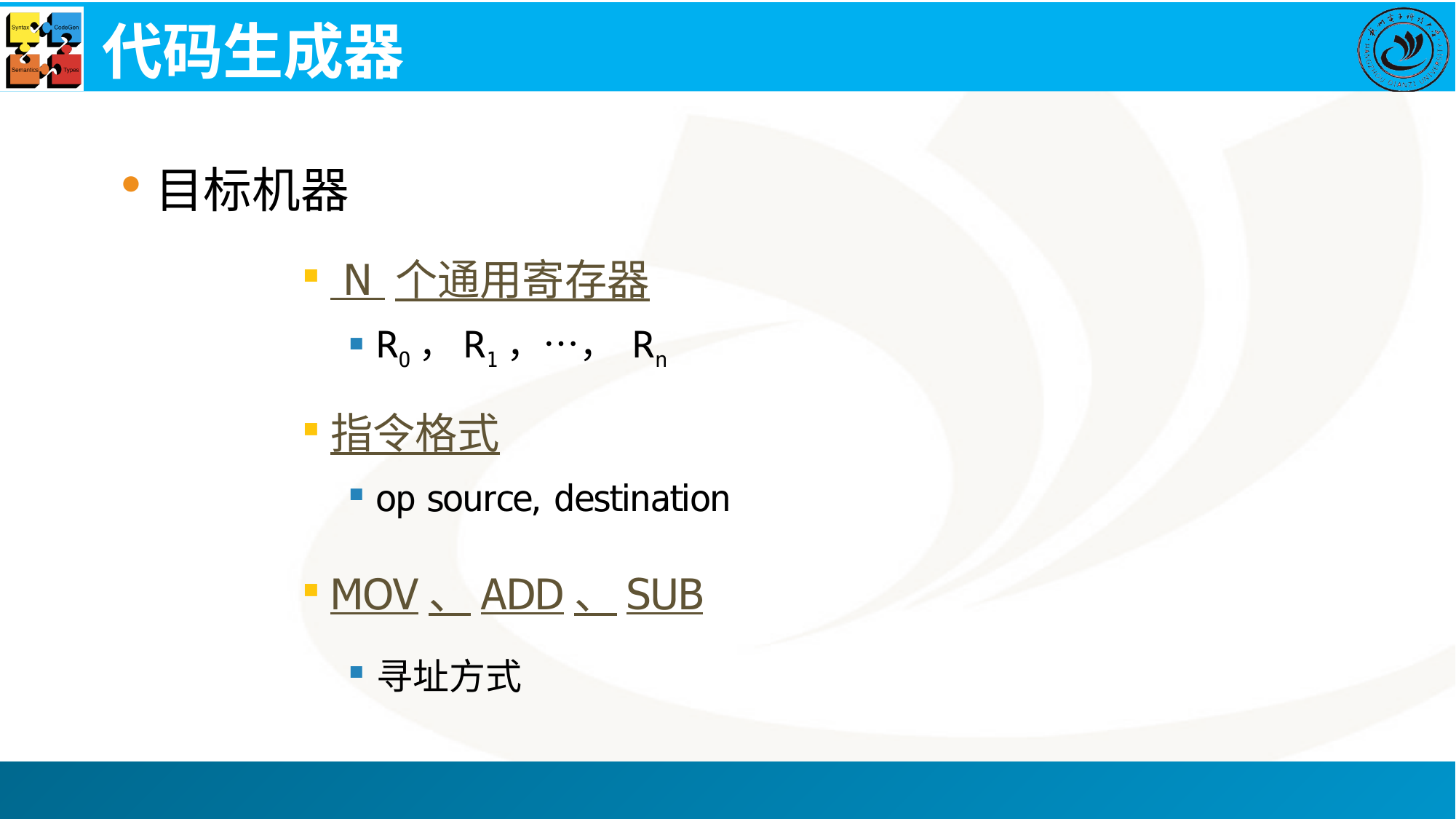

# 代码生成器
目标机器
 N 个通用寄存器
R0，R1，…， Rn
指令格式
op source, destination
MOV、ADD、SUB
寻址方式
8